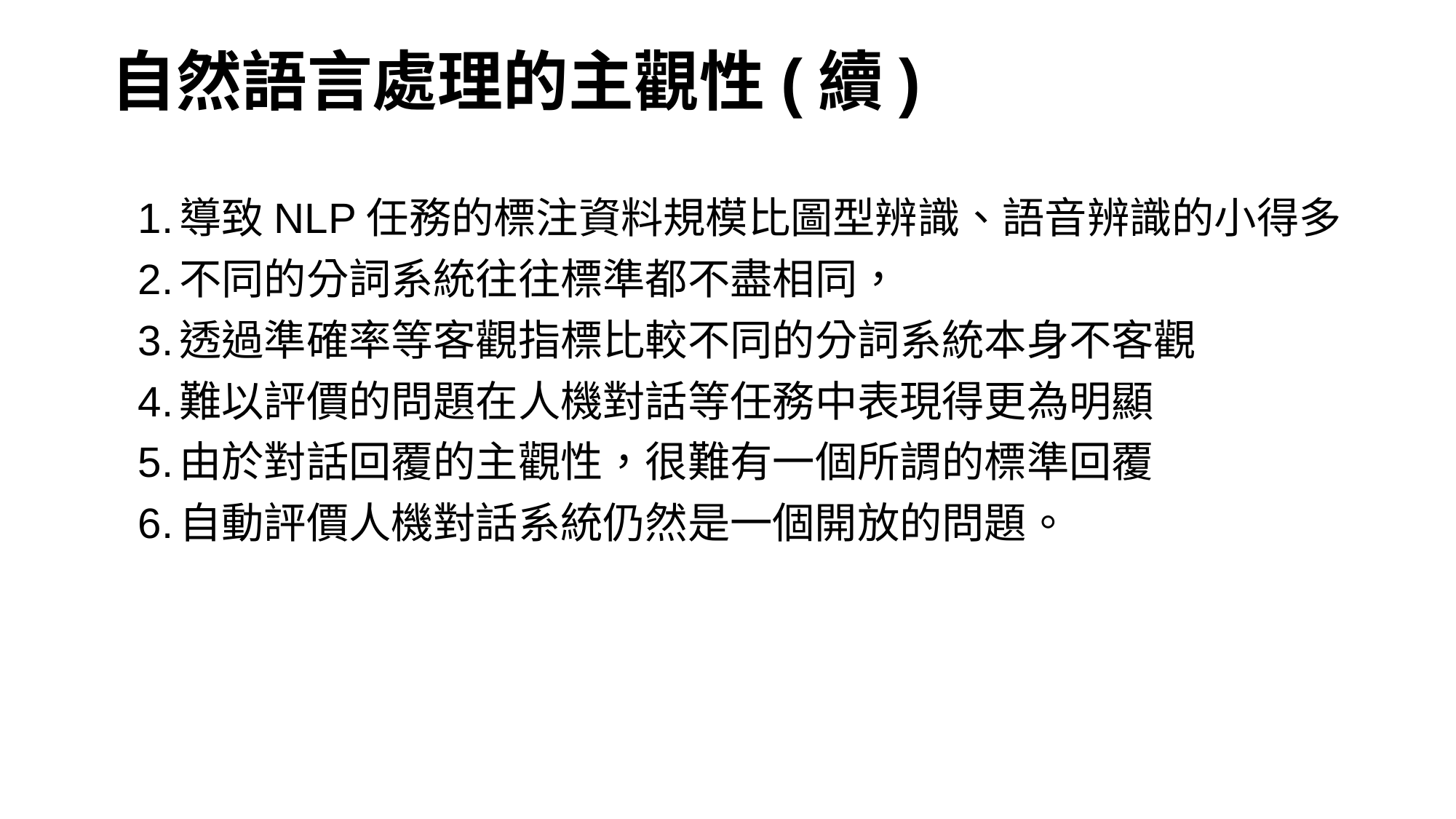

# 自然語言處理的主觀性(續)
導致NLP任務的標注資料規模比圖型辨識、語音辨識的小得多
不同的分詞系統往往標準都不盡相同，
透過準確率等客觀指標比較不同的分詞系統本身不客觀
難以評價的問題在人機對話等任務中表現得更為明顯
由於對話回覆的主觀性，很難有一個所謂的標準回覆
自動評價人機對話系統仍然是一個開放的問題。